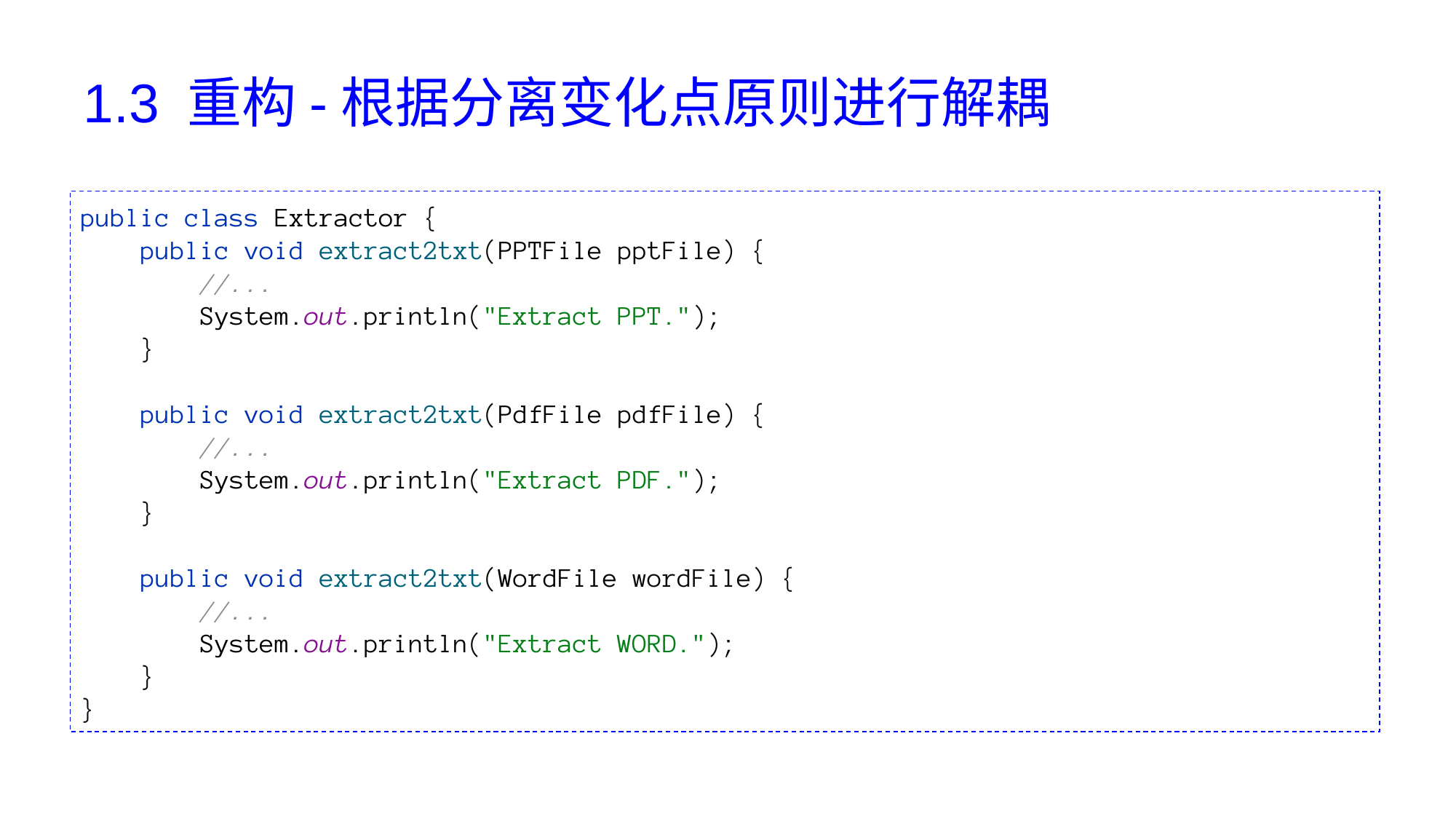

# 1.3 重构-根据分离变化点原则进行解耦
public class Extractor {
    public void extract2txt(PPTFile pptFile) {
        //...
        System.out.println("Extract PPT.");
    }
    public void extract2txt(PdfFile pdfFile) {
        //...
        System.out.println("Extract PDF.");
    }
    public void extract2txt(WordFile wordFile) {
        //...
        System.out.println("Extract WORD.");
    }
}

14